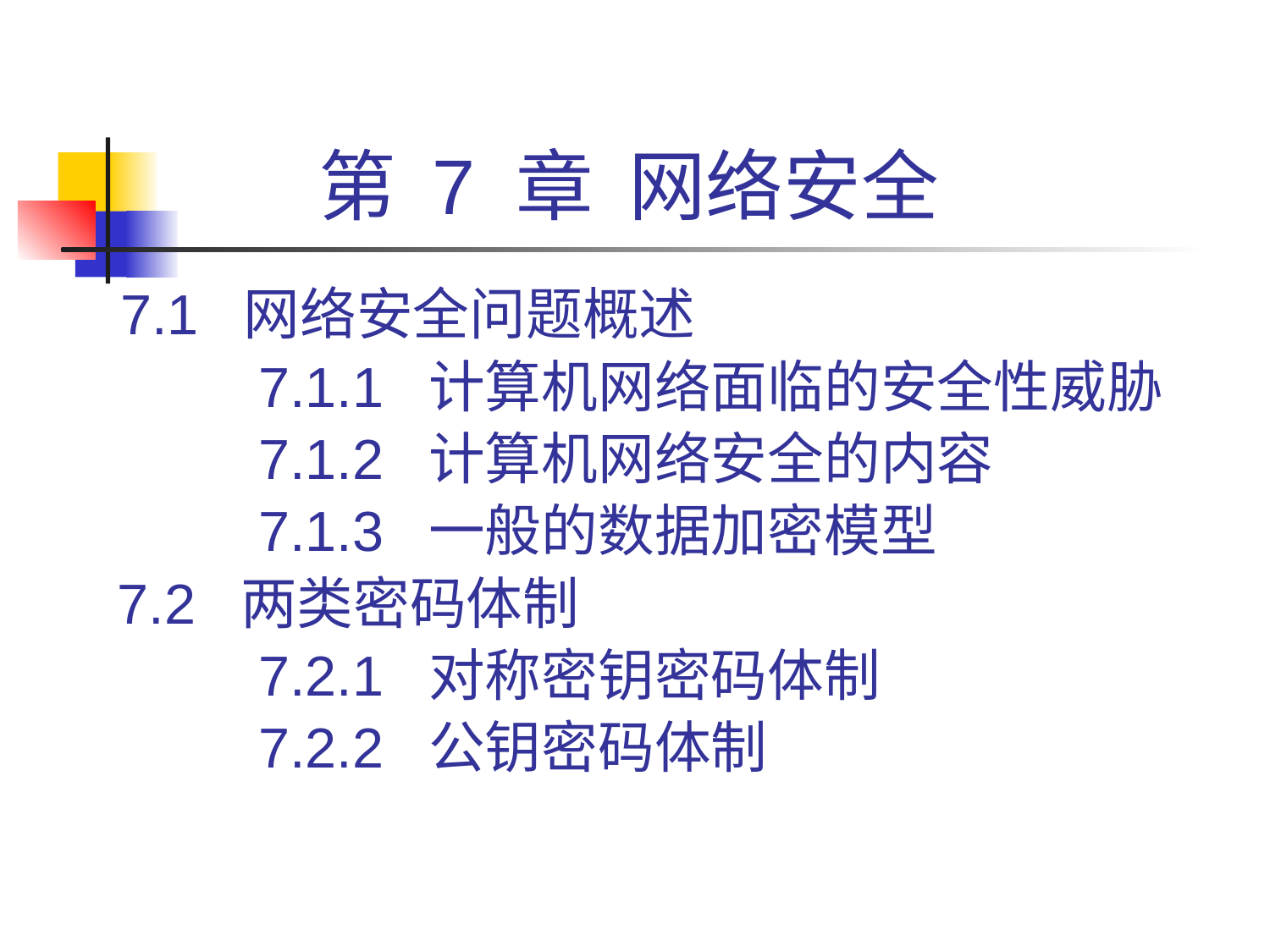

# 第 7 章  网络安全
 7.1  网络安全问题概述
         7.1.1  计算机网络面临的安全性威胁
         7.1.2  计算机网络安全的内容
         7.1.3  一般的数据加密模型
7.2  两类密码体制
         7.2.1  对称密钥密码体制
         7.2.2  公钥密码体制